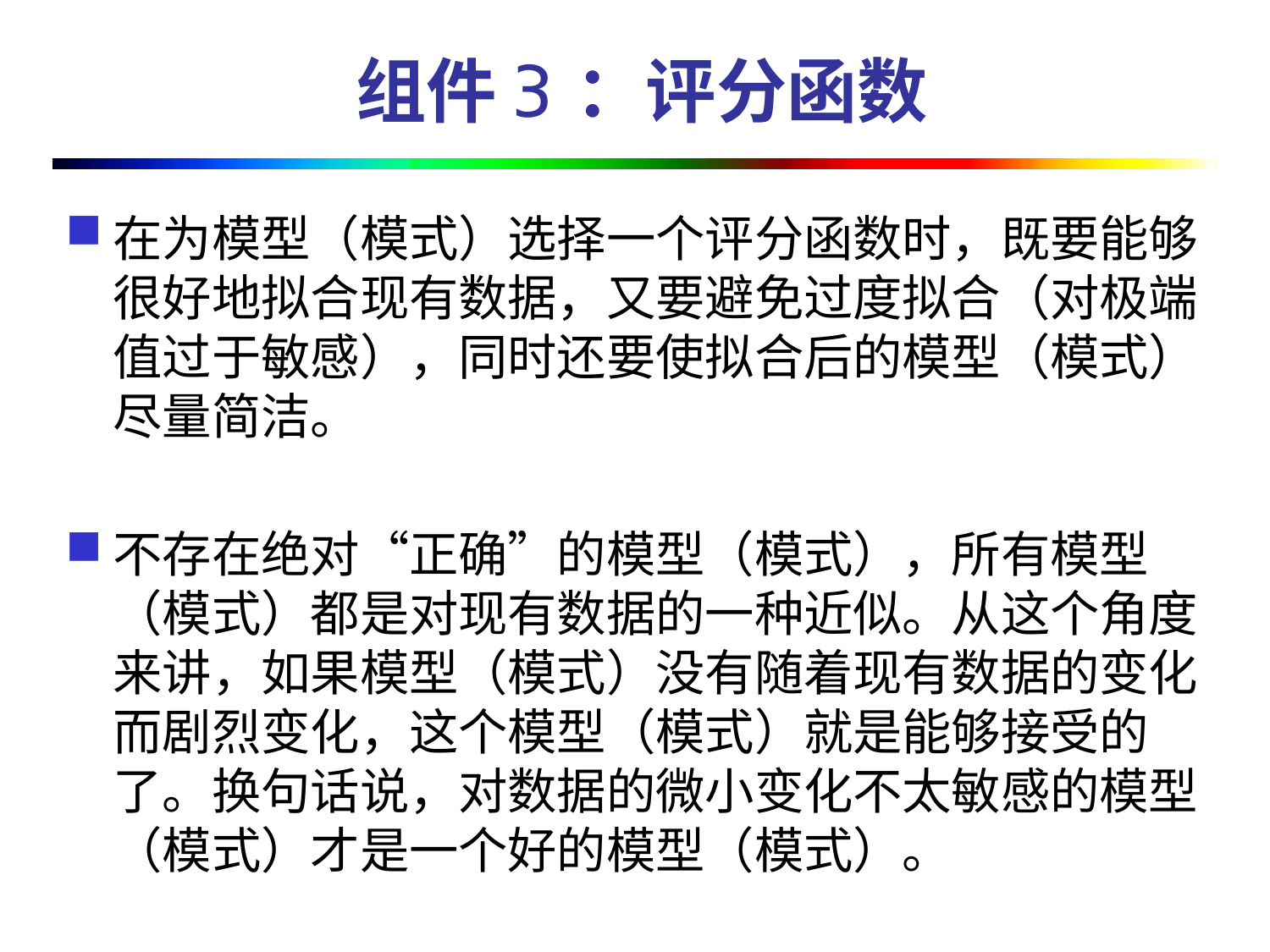

# 组件3：评分函数
在为模型（模式）选择一个评分函数时，既要能够很好地拟合现有数据，又要避免过度拟合（对极端值过于敏感），同时还要使拟合后的模型（模式）尽量简洁。

不存在绝对“正确”的模型（模式），所有模型（模式）都是对现有数据的一种近似。从这个角度来讲，如果模型（模式）没有随着现有数据的变化而剧烈变化，这个模型（模式）就是能够接受的了。换句话说，对数据的微小变化不太敏感的模型（模式）才是一个好的模型（模式）。